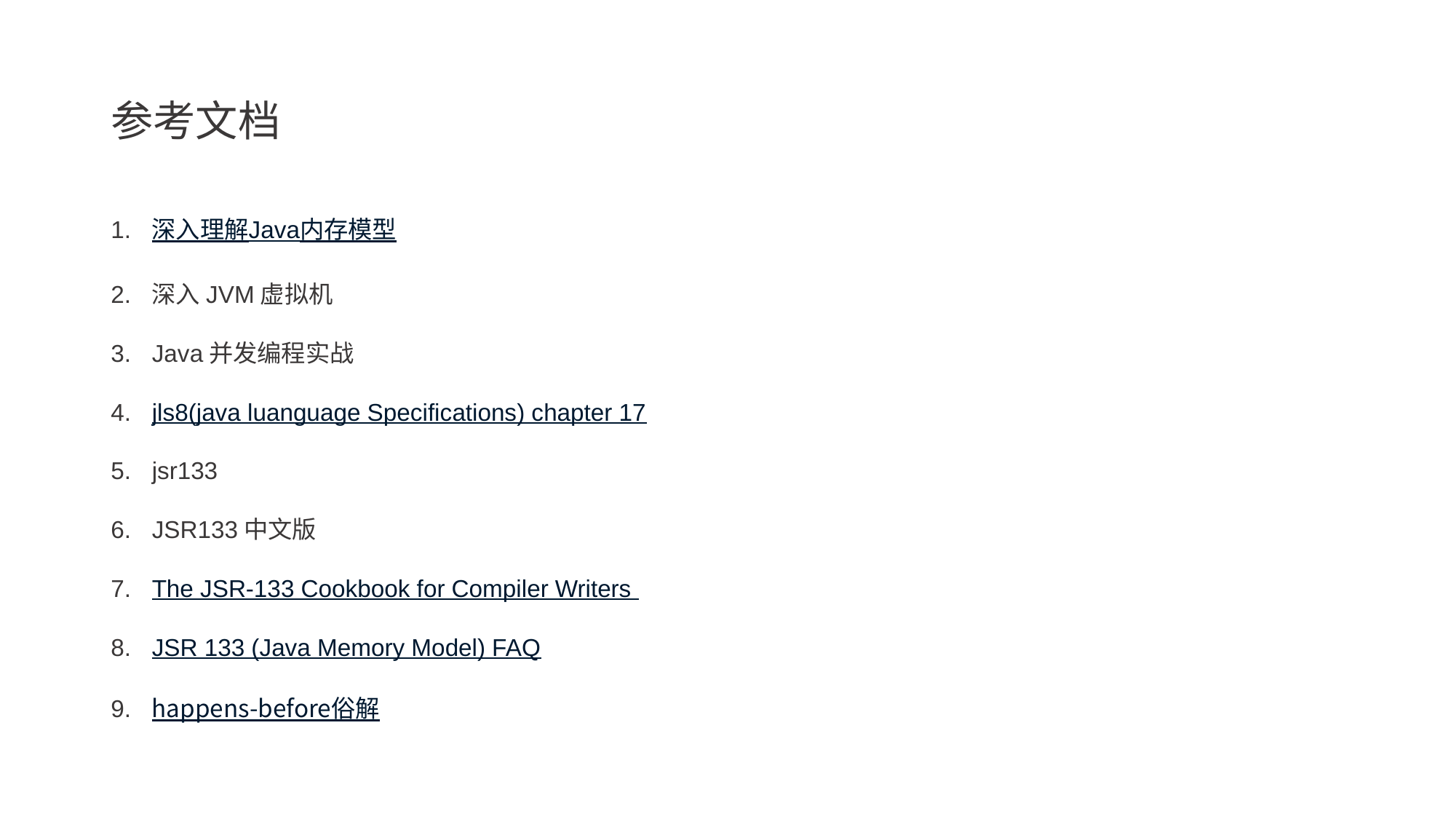

# 参考文档
深入理解Java内存模型
深入JVM虚拟机
Java并发编程实战
jls8(java luanguage Specifications) chapter 17
jsr133
JSR133中文版
The JSR-133 Cookbook for Compiler Writers
JSR 133 (Java Memory Model) FAQ
happens-before俗解